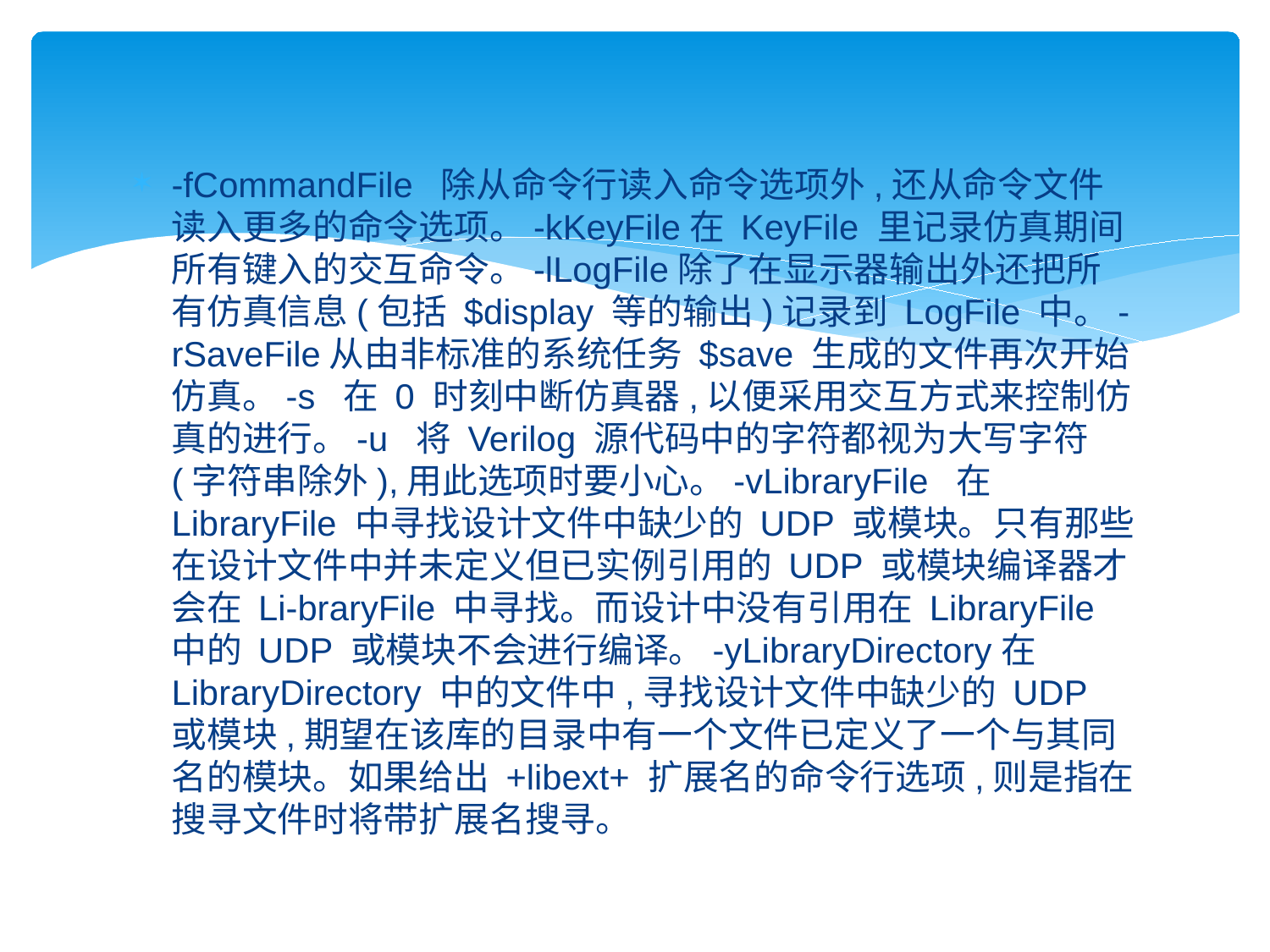

#
-fCommandFile  除从命令行读入命令选项外,还从命令文件读入更多的命令选项。-kKeyFile在 KeyFile 里记录仿真期间所有键入的交互命令。-lLogFile除了在显示器输出外还把所有仿真信息(包括 $display 等的输出)记录到 LogFile 中。-rSaveFile从由非标准的系统任务 $save 生成的文件再次开始仿真。-s  在 0 时刻中断仿真器,以便采用交互方式来控制仿真的进行。-u  将 Verilog 源代码中的字符都视为大写字符(字符串除外),用此选项时要小心。-vLibraryFile  在 LibraryFile 中寻找设计文件中缺少的 UDP 或模块。只有那些在设计文件中并未定义但已实例引用的 UDP 或模块编译器才会在 Li-braryFile 中寻找。而设计中没有引用在 LibraryFile 中的 UDP 或模块不会进行编译。-yLibraryDirectory在 LibraryDirectory 中的文件中,寻找设计文件中缺少的 UDP 或模块,期望在该库的目录中有一个文件已定义了一个与其同名的模块。如果给出 +libext+ 扩展名的命令行选项,则是指在搜寻文件时将带扩展名搜寻。